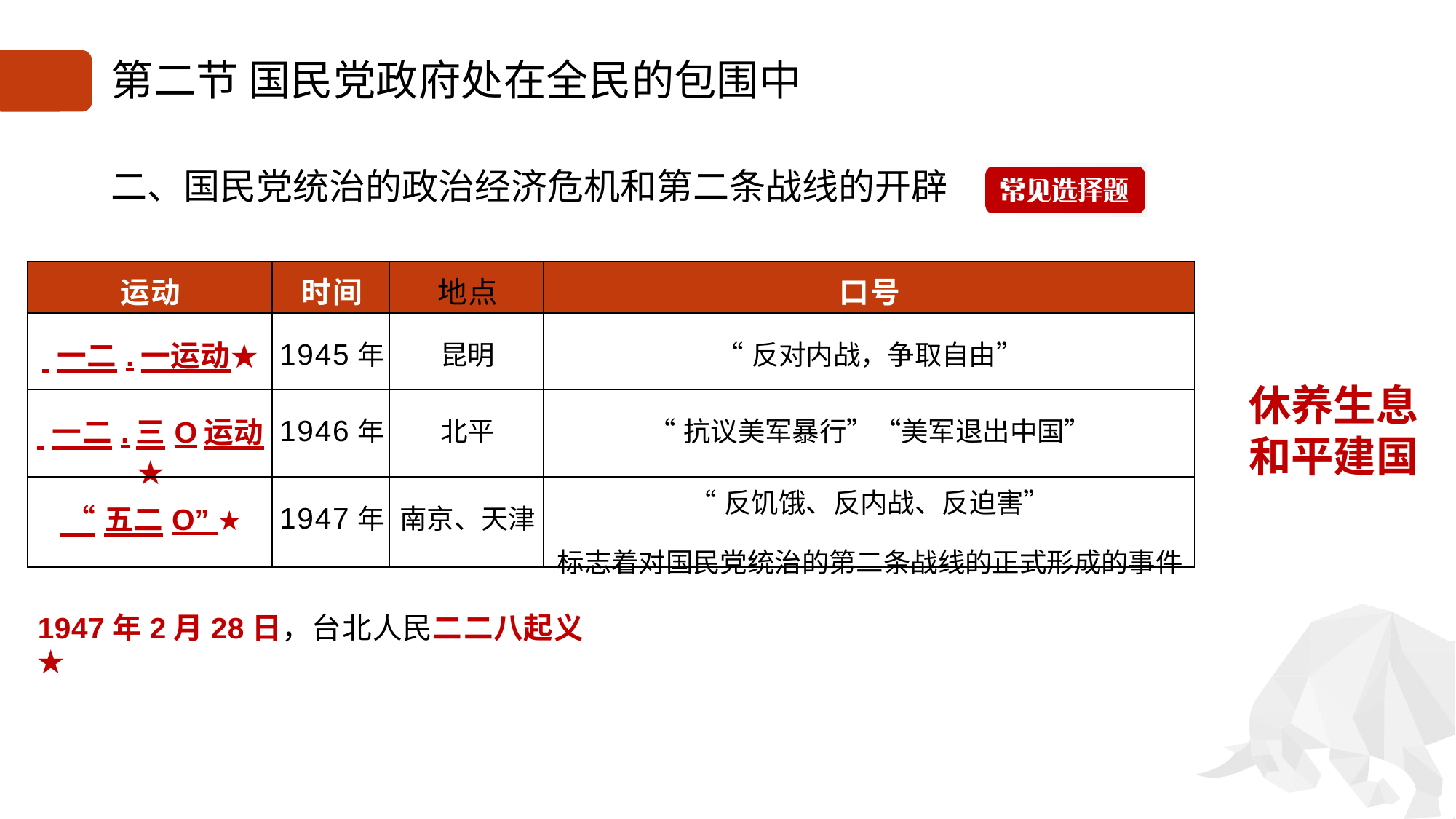

# 第二节 国民党政府处在全民的包围中
二、国民党统治的政治经济危机和第二条战线的开辟

| 运动 | 时间 | 地点 | 口号 |
| --- | --- | --- | --- |
| 一二.一运动★ | 1945年 | 昆明 | “反对内战，争取自由” |
| 一二.三O运动★ | 1946年 | 北平 | “抗议美军暴行”“美军退出中国” |
| “五二O” ★ | 1947年 | 南京、天津 | “反饥饿、反内战、反迫害” 标志着对国民党统治的第二条战线的正式形成的事件 |
休养生息
和平建国
1947年2月28日，台北人民二二八起义★